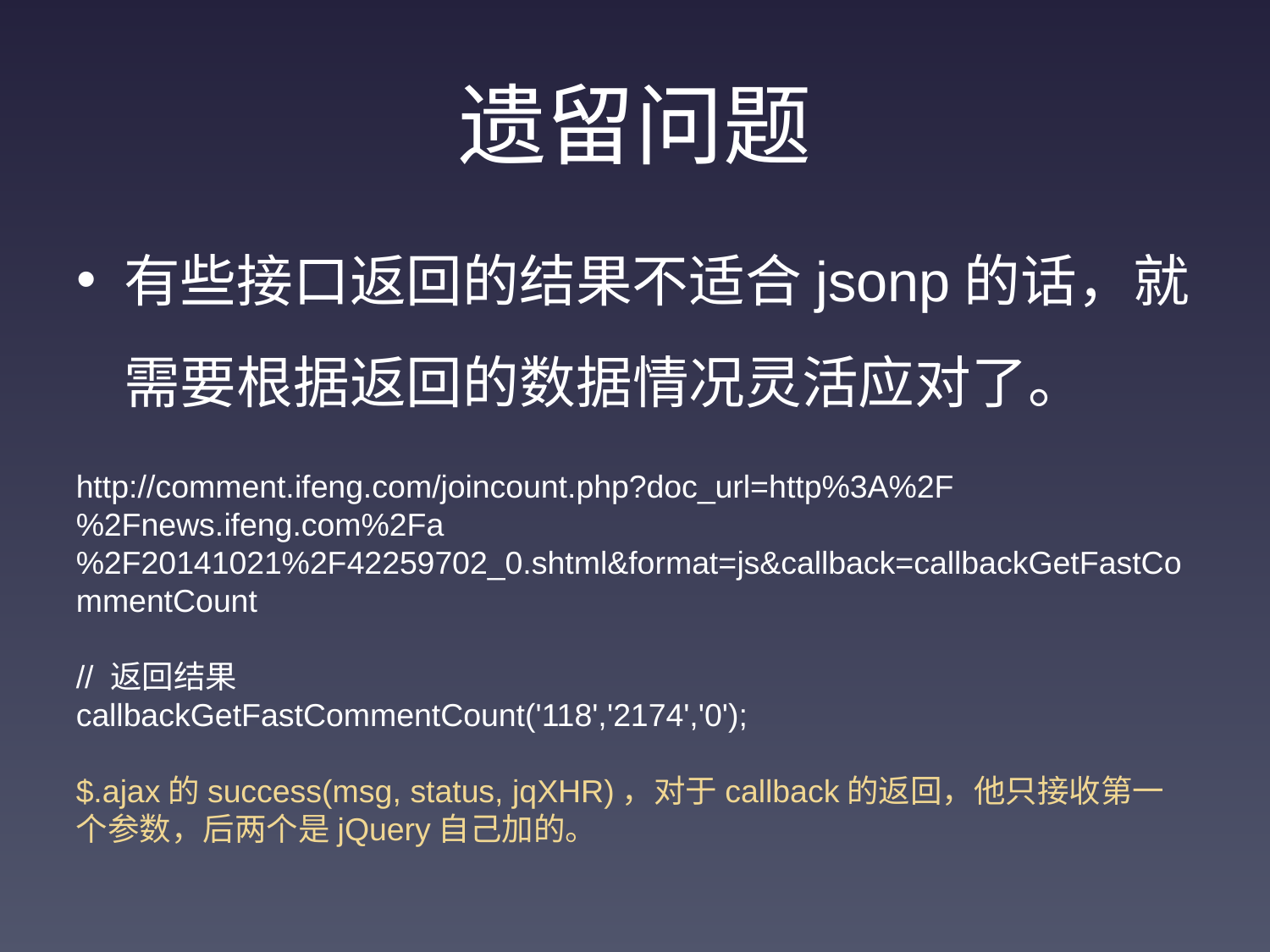

# 遗留问题
有些接口返回的结果不适合jsonp的话，就需要根据返回的数据情况灵活应对了。
http://comment.ifeng.com/joincount.php?doc_url=http%3A%2F%2Fnews.ifeng.com%2Fa%2F20141021%2F42259702_0.shtml&format=js&callback=callbackGetFastCommentCount

// 返回结果
callbackGetFastCommentCount('118','2174','0');

$.ajax的success(msg, status, jqXHR)，对于callback的返回，他只接收第一个参数，后两个是jQuery自己加的。